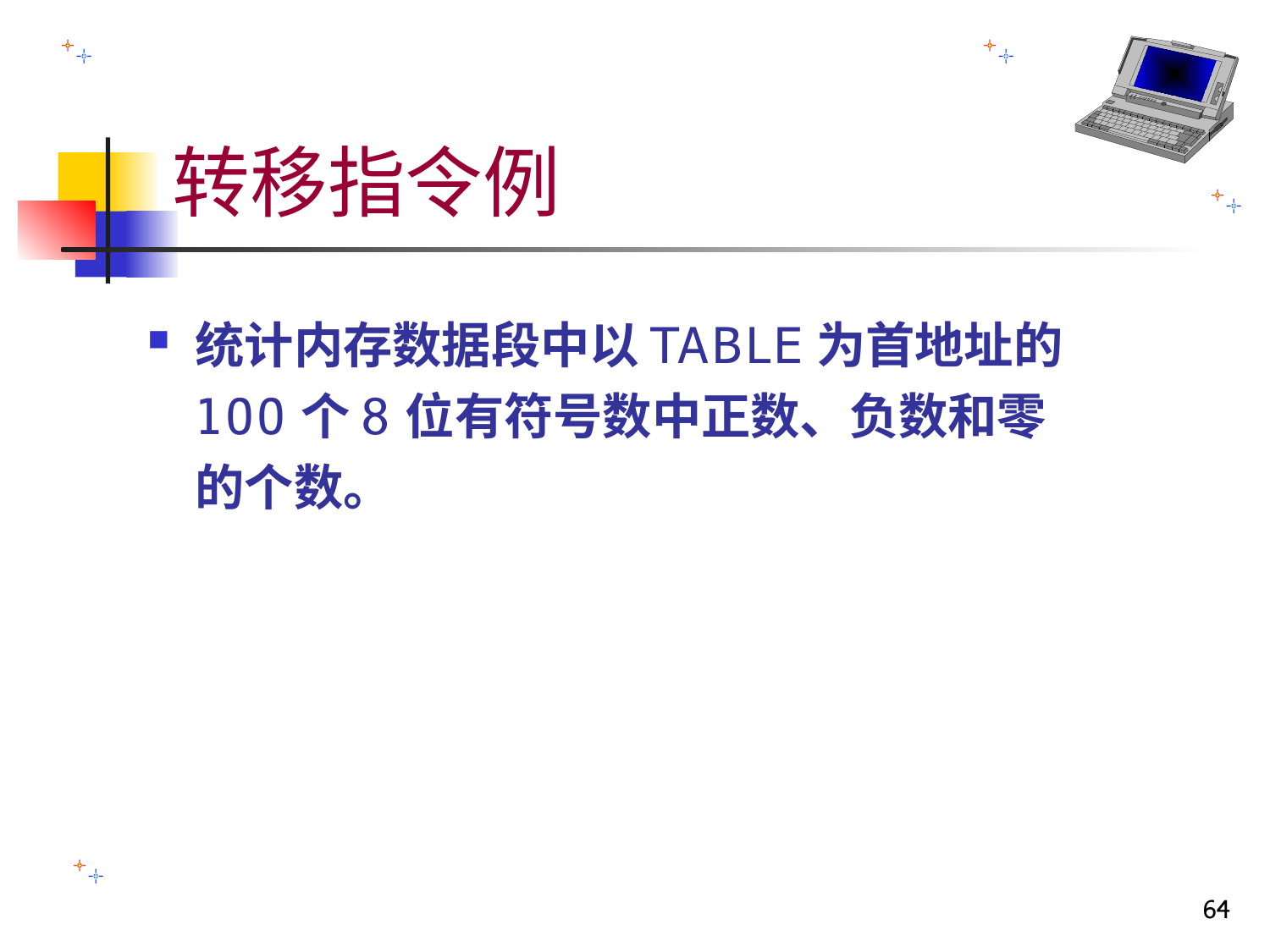

# 转移指令例
统计内存数据段中以TABLE为首地址的100个8位有符号数中正数、负数和零的个数。
64